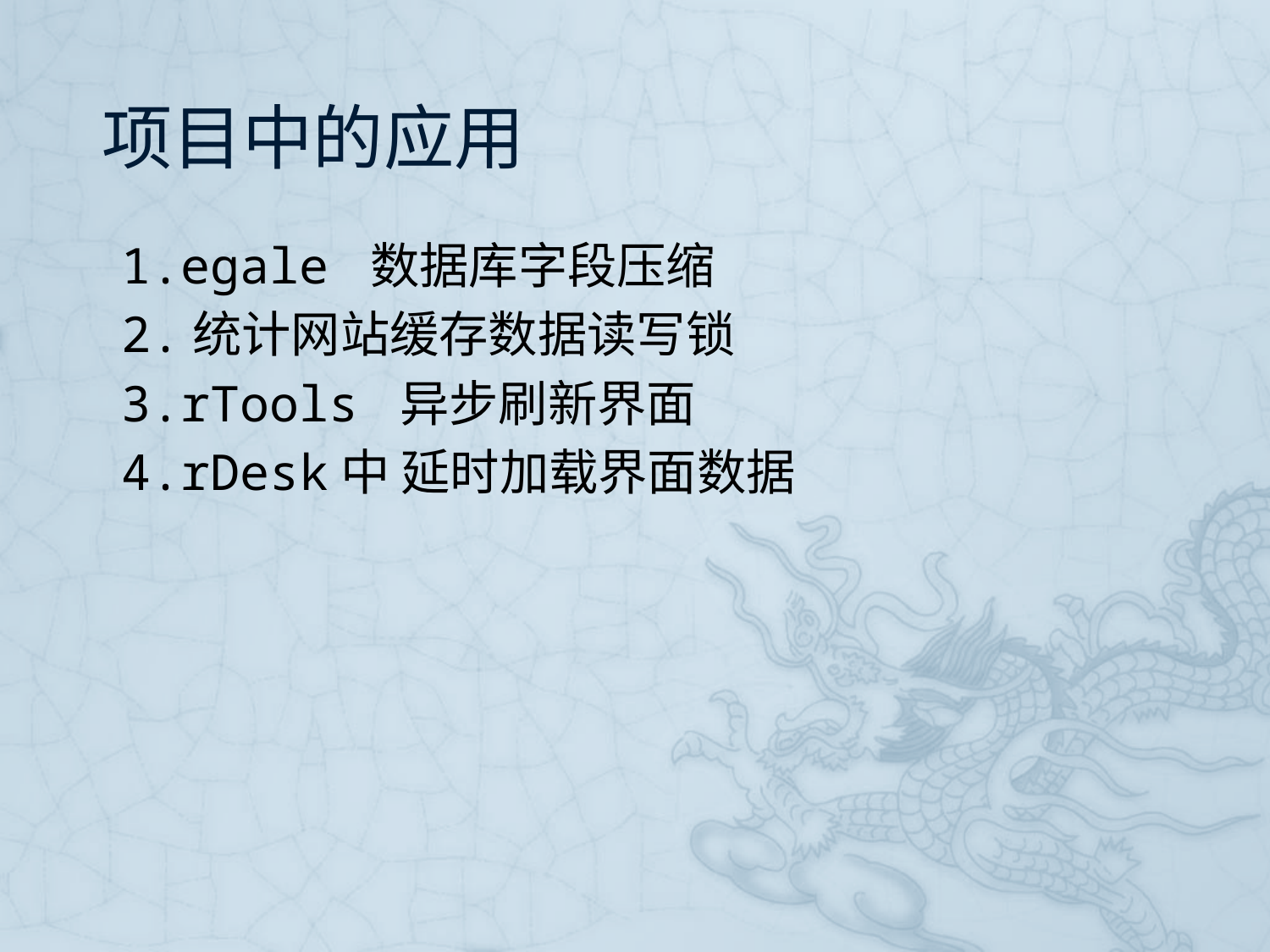

# 项目中的应用
 1.egale 数据库字段压缩
 2.统计网站缓存数据读写锁
 3.rTools 异步刷新界面
 4.rDesk中 延时加载界面数据